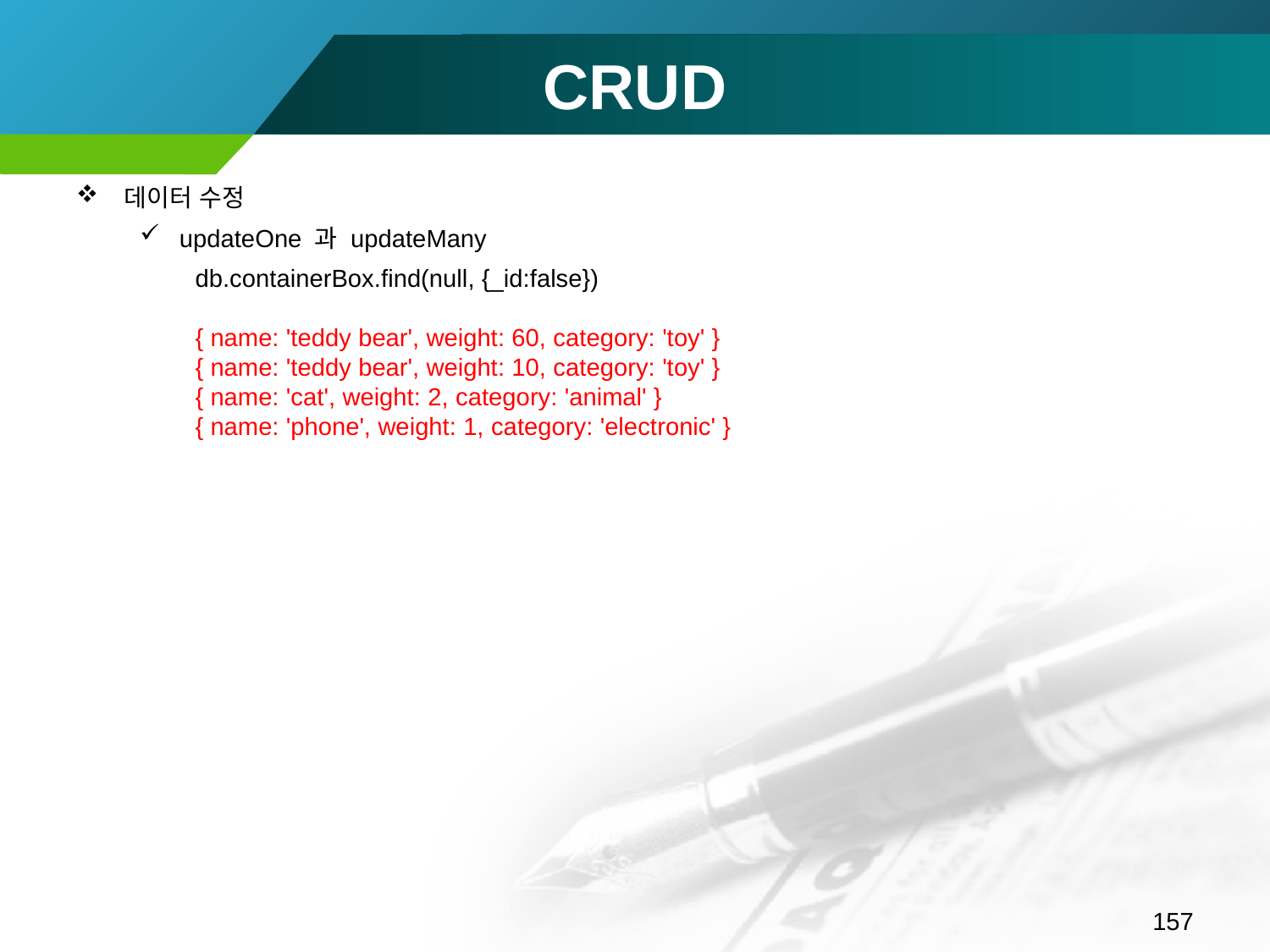

# CRUD
데이터 수정
updateOne 과 updateMany
db.containerBox.find(null, {_id:false})

{ name: 'teddy bear', weight: 60, category: 'toy' }
{ name: 'teddy bear', weight: 10, category: 'toy' }
{ name: 'cat', weight: 2, category: 'animal' }
{ name: 'phone', weight: 1, category: 'electronic' }

157